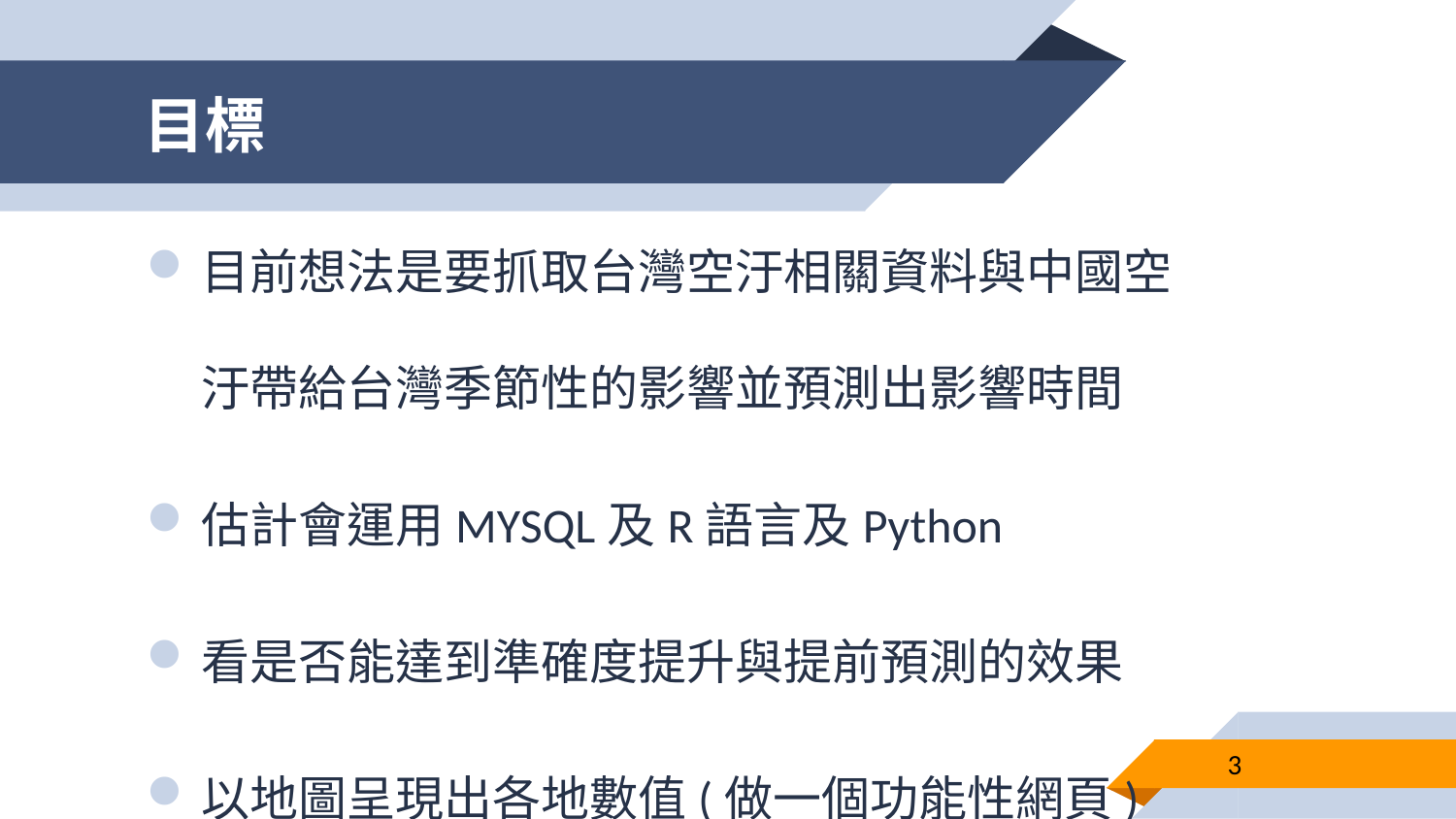

# 目標
目前想法是要抓取台灣空汙相關資料與中國空汙帶給台灣季節性的影響並預測出影響時間
估計會運用MYSQL及R語言及Python
看是否能達到準確度提升與提前預測的效果
以地圖呈現出各地數值(做一個功能性網頁)

3